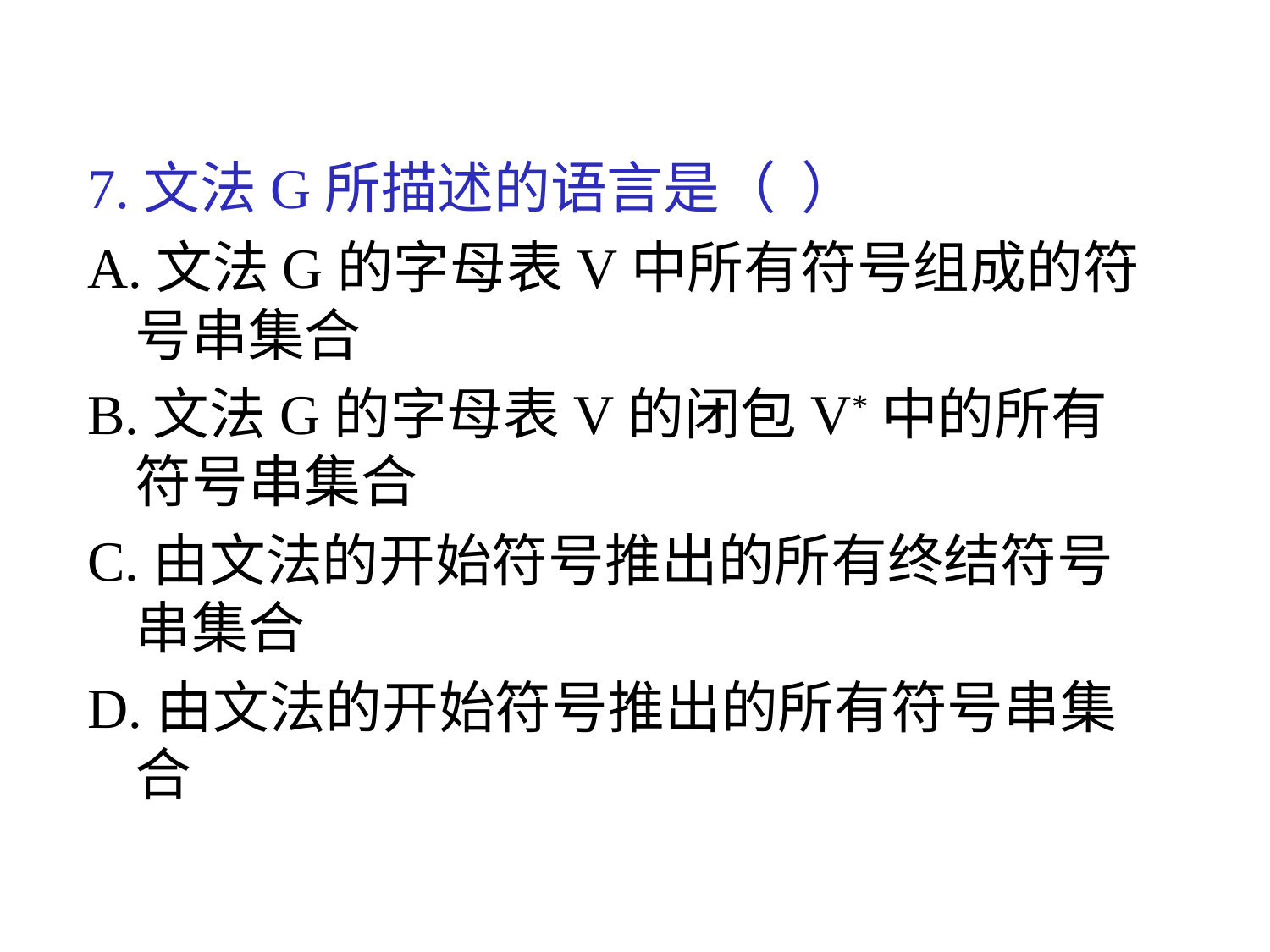

7.文法G所描述的语言是（  ）
A.文法G的字母表V中所有符号组成的符号串集合
B.文法G的字母表V的闭包V*中的所有符号串集合
C.由文法的开始符号推出的所有终结符号串集合
D.由文法的开始符号推出的所有符号串集合